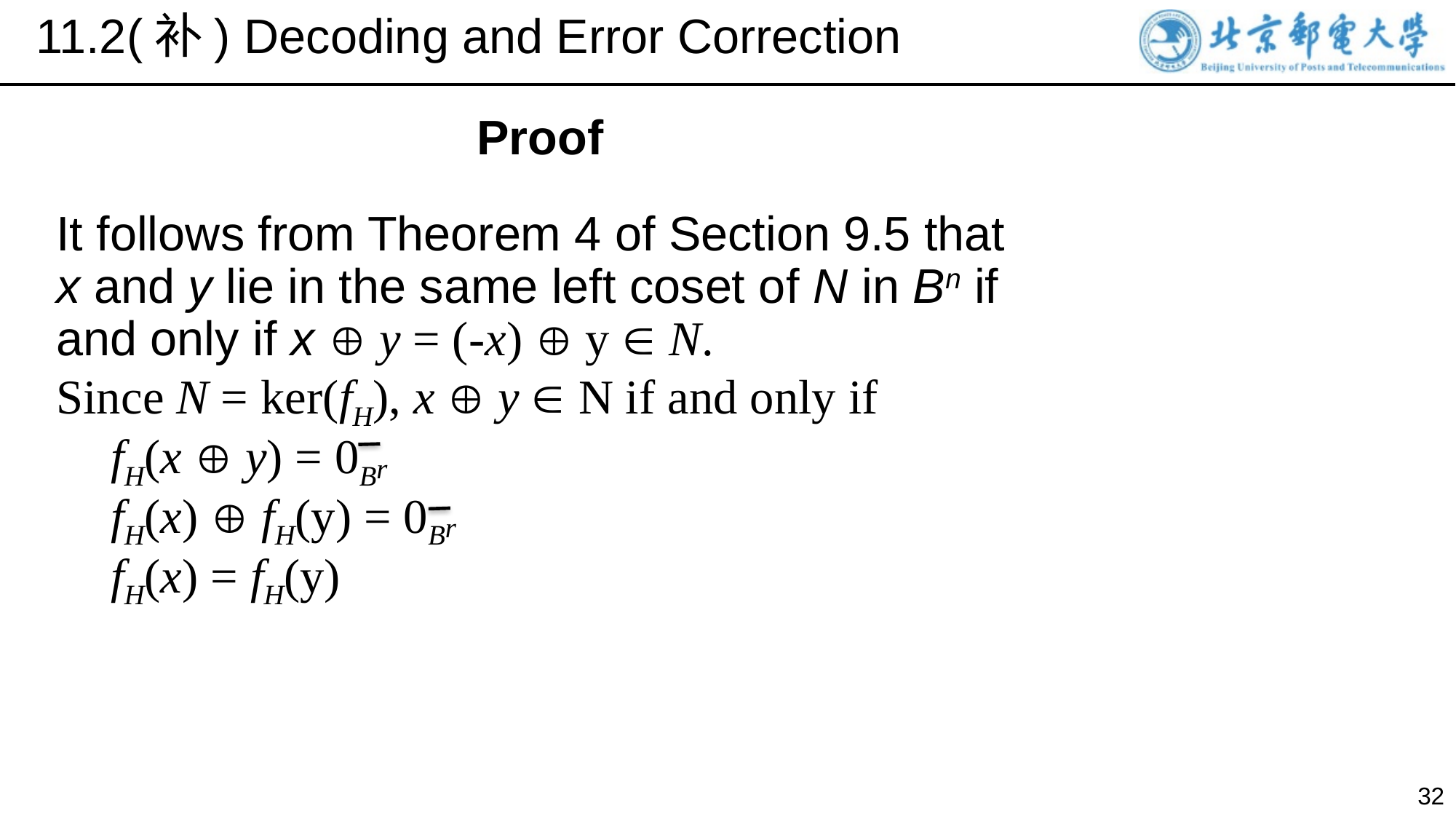

11.2(补) Decoding and Error Correction
Proof
It follows from Theorem 4 of Section 9.5 that x and y lie in the same left coset of N in Bn if and only if x ⊕ y = (-x) ⊕ y ∈ N.
Since N = ker(fH), x ⊕ y ∈ N if and only if
fH(x ⊕ y) = 0Br
fH(x) ⊕ fH(y) = 0Br
fH(x) = fH(y)